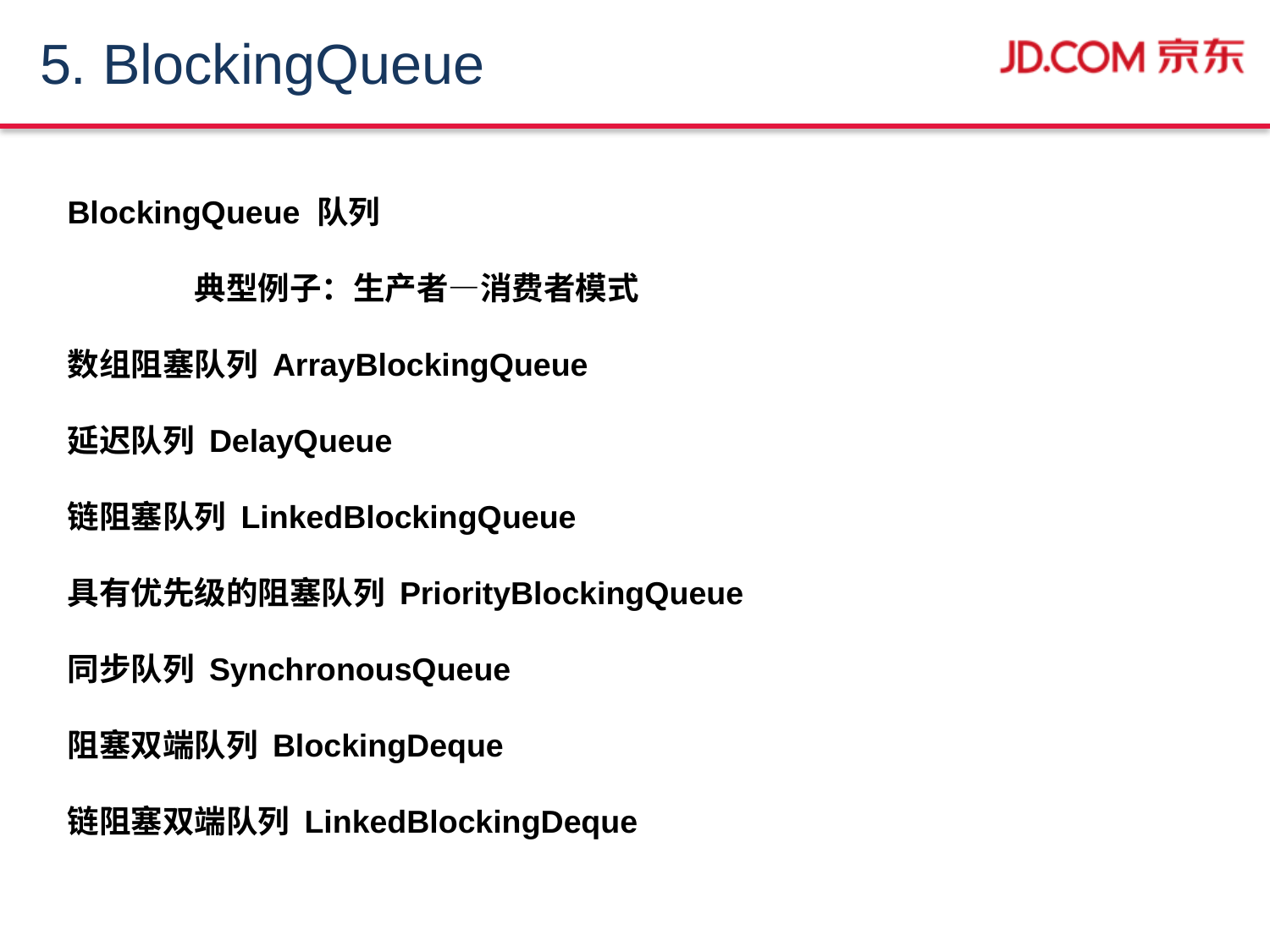

# 5. BlockingQueue
BlockingQueue 队列

	典型例子：生产者—消费者模式

数组阻塞队列 ArrayBlockingQueue

延迟队列 DelayQueue

链阻塞队列 LinkedBlockingQueue

具有优先级的阻塞队列 PriorityBlockingQueue

同步队列 SynchronousQueue

阻塞双端队列 BlockingDeque

链阻塞双端队列 LinkedBlockingDeque